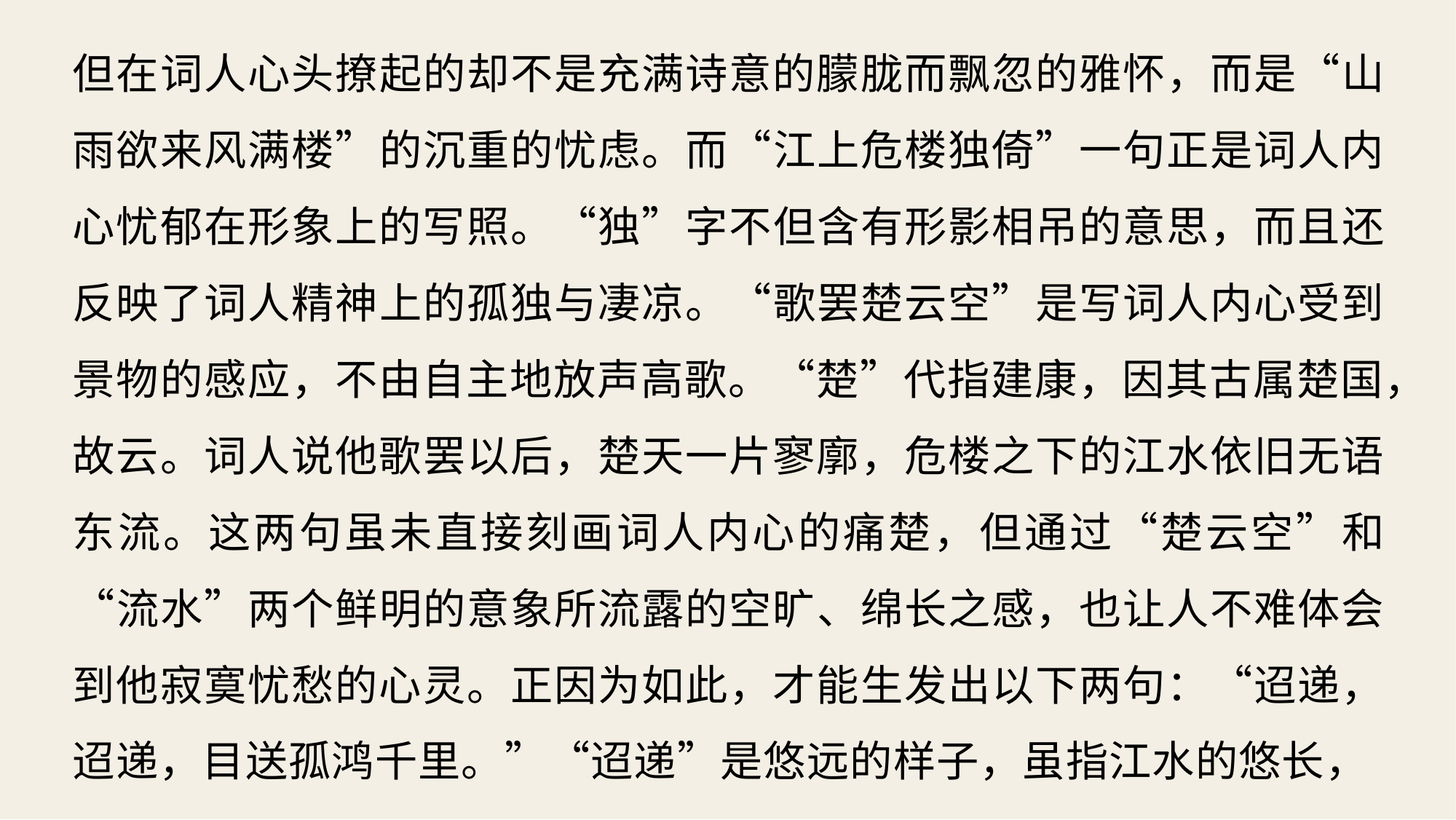

但在词人心头撩起的却不是充满诗意的朦胧而飘忽的雅怀，而是“山雨欲来风满楼”的沉重的忧虑。而“江上危楼独倚”一句正是词人内心忧郁在形象上的写照。“独”字不但含有形影相吊的意思，而且还反映了词人精神上的孤独与凄凉。“歌罢楚云空”是写词人内心受到景物的感应，不由自主地放声高歌。“楚”代指建康，因其古属楚国，故云。词人说他歌罢以后，楚天一片寥廓，危楼之下的江水依旧无语东流。这两句虽未直接刻画词人内心的痛楚，但通过“楚云空”和“流水”两个鲜明的意象所流露的空旷、绵长之感，也让人不难体会到他寂寞忧愁的心灵。正因为如此，才能生发出以下两句：“迢递，迢递，目送孤鸿千里。”“迢递”是悠远的样子，虽指江水的悠长，